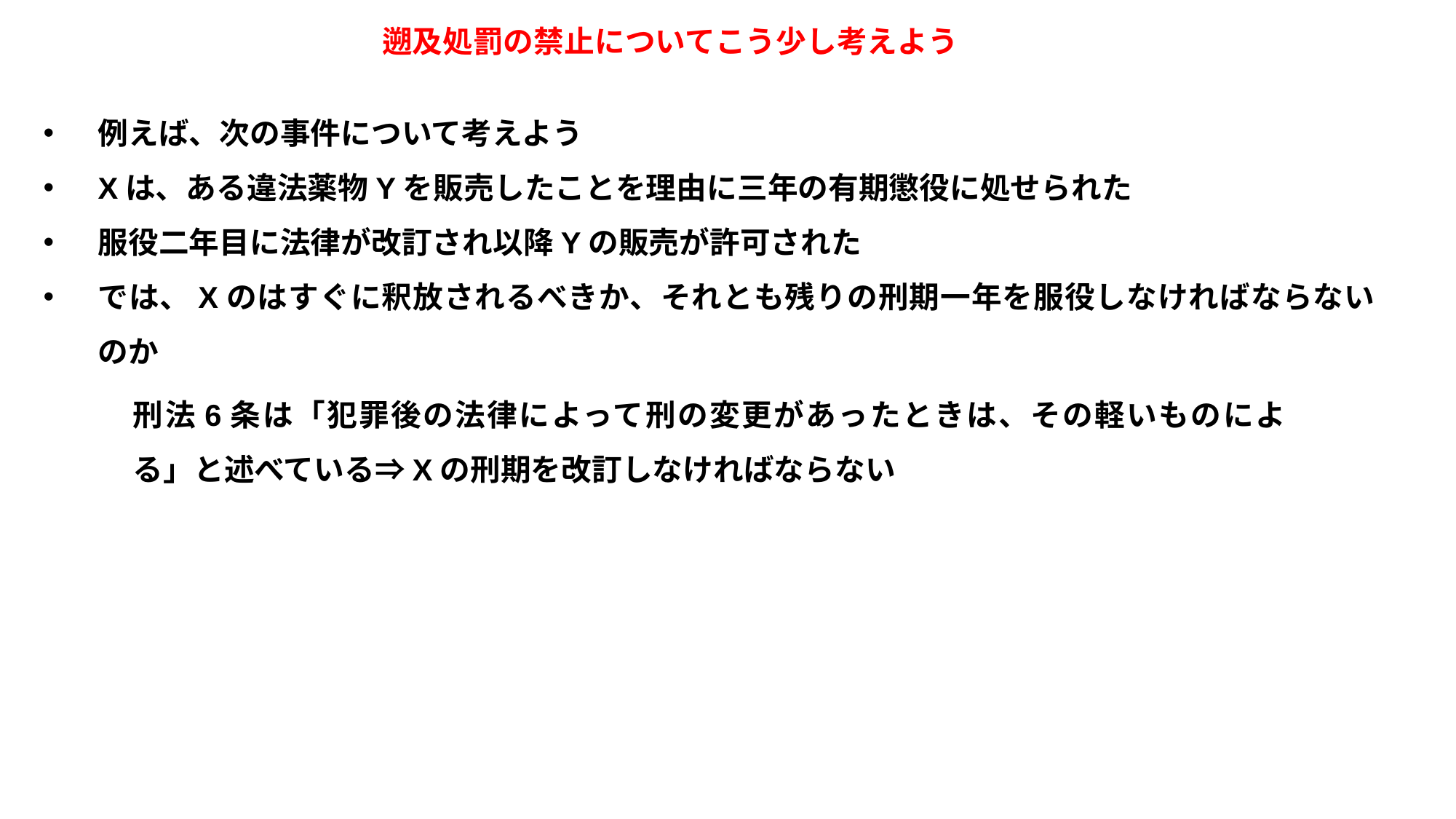

遡及処罰の禁止についてこう少し考えよう
例えば、次の事件について考えよう
Xは、ある違法薬物Yを販売したことを理由に三年の有期懲役に処せられた
服役二年目に法律が改訂され以降Yの販売が許可された
では、Xのはすぐに釈放されるべきか、それとも残りの刑期一年を服役しなければならないのか

刑法6条は「犯罪後の法律によって刑の変更があったときは、その軽いものによる」と述べている⇒Xの刑期を改訂しなければならない